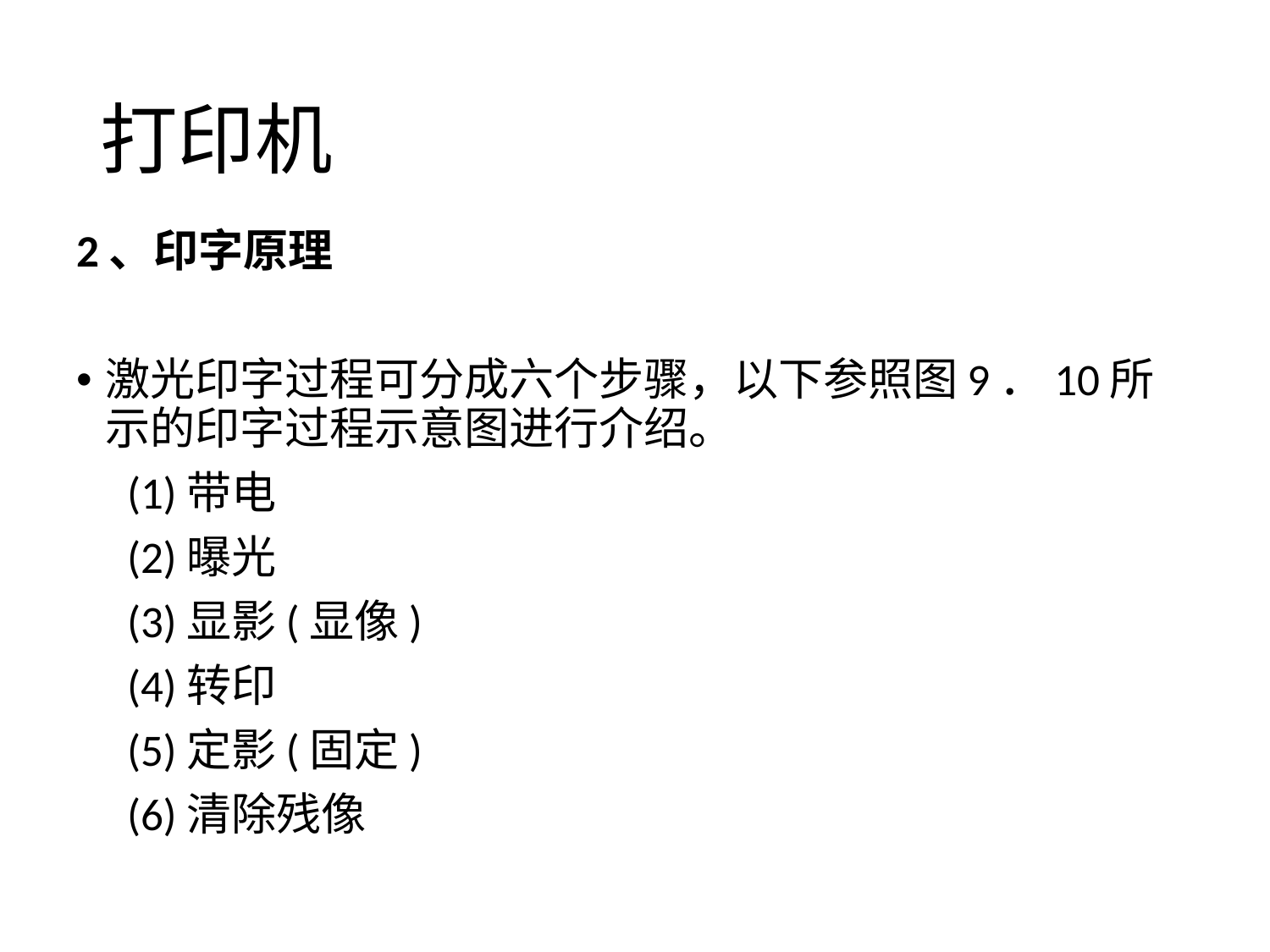

# 打印机
2、印字原理

激光印字过程可分成六个步骤，以下参照图9．10所示的印字过程示意图进行介绍。
     (1)带电
     (2)曝光
     (3)显影(显像)
     (4)转印
     (5)定影(固定)
     (6)清除残像